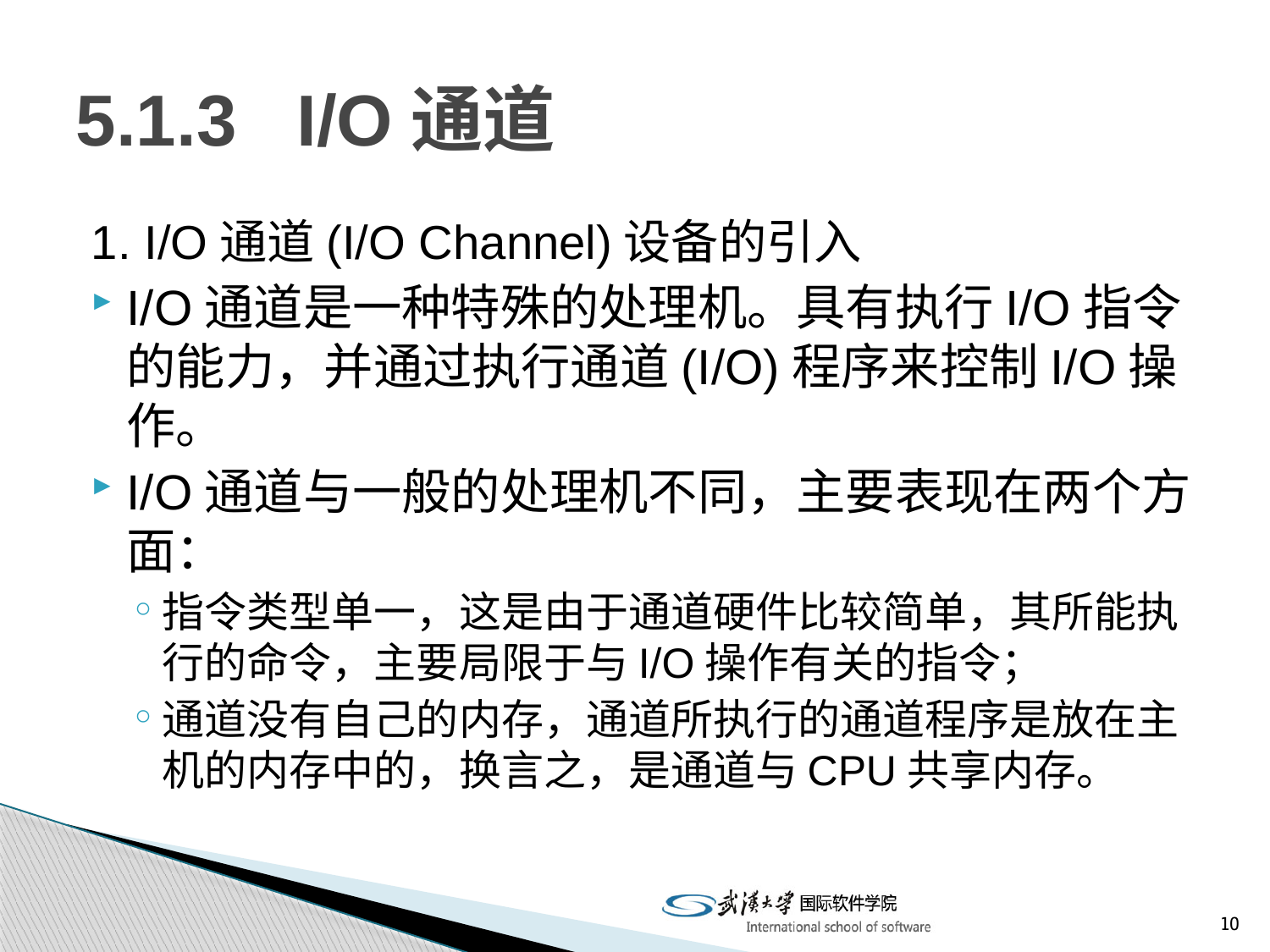

# 5.1.3   I/O通道
1. I/O通道(I/O Channel)设备的引入
I/O通道是一种特殊的处理机。具有执行I/O指令的能力，并通过执行通道(I/O)程序来控制I/O操作。
I/O通道与一般的处理机不同，主要表现在两个方面：
指令类型单一，这是由于通道硬件比较简单，其所能执行的命令，主要局限于与I/O操作有关的指令；
通道没有自己的内存，通道所执行的通道程序是放在主机的内存中的，换言之，是通道与CPU共享内存。
10